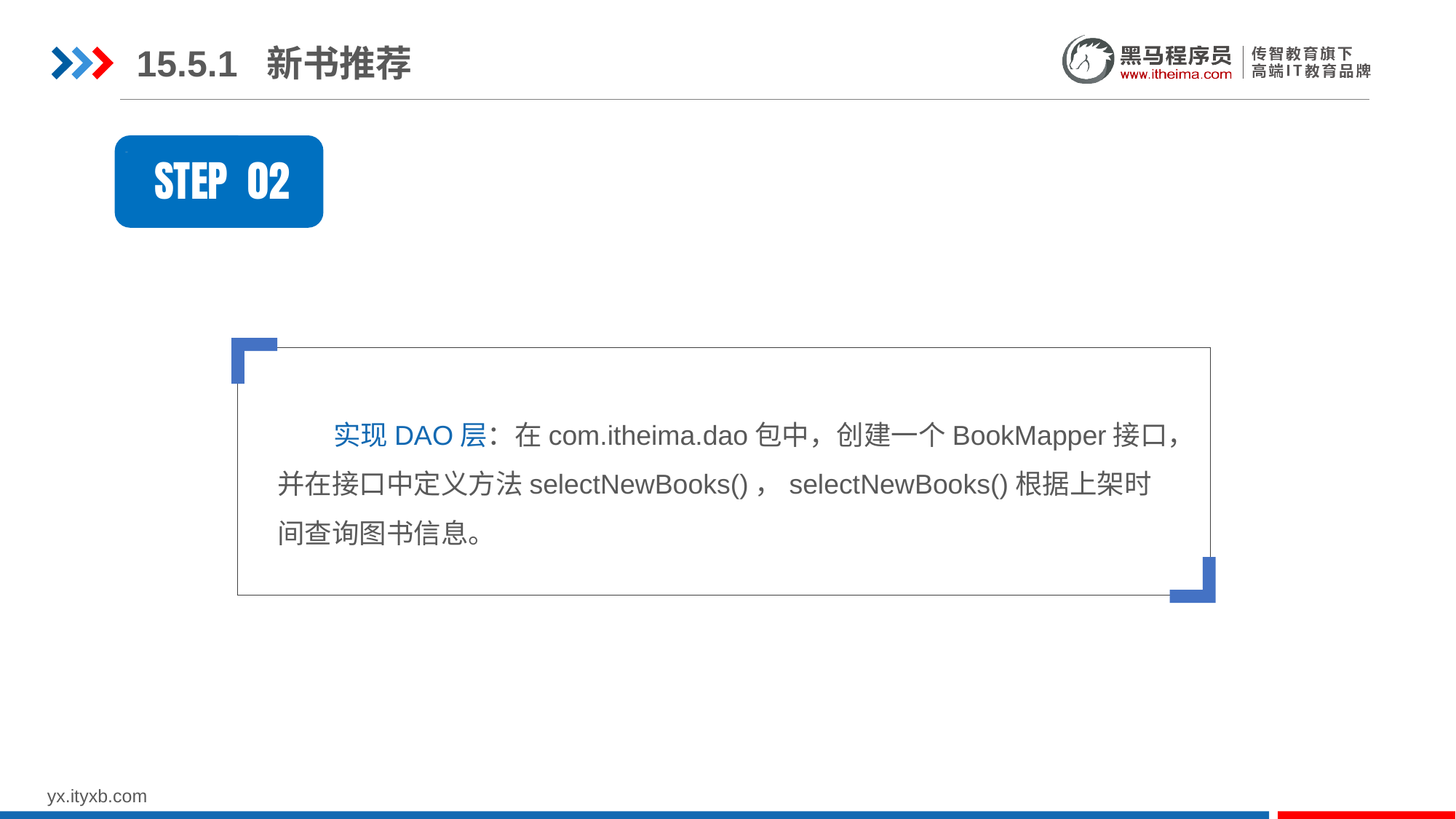

15.5.1  新书推荐

STEP  02

        实现DAO层：在com.itheima.dao包中，创建一个BookMapper接口，并在接口中定义方法selectNewBooks()，selectNewBooks()根据上架时间查询图书信息。